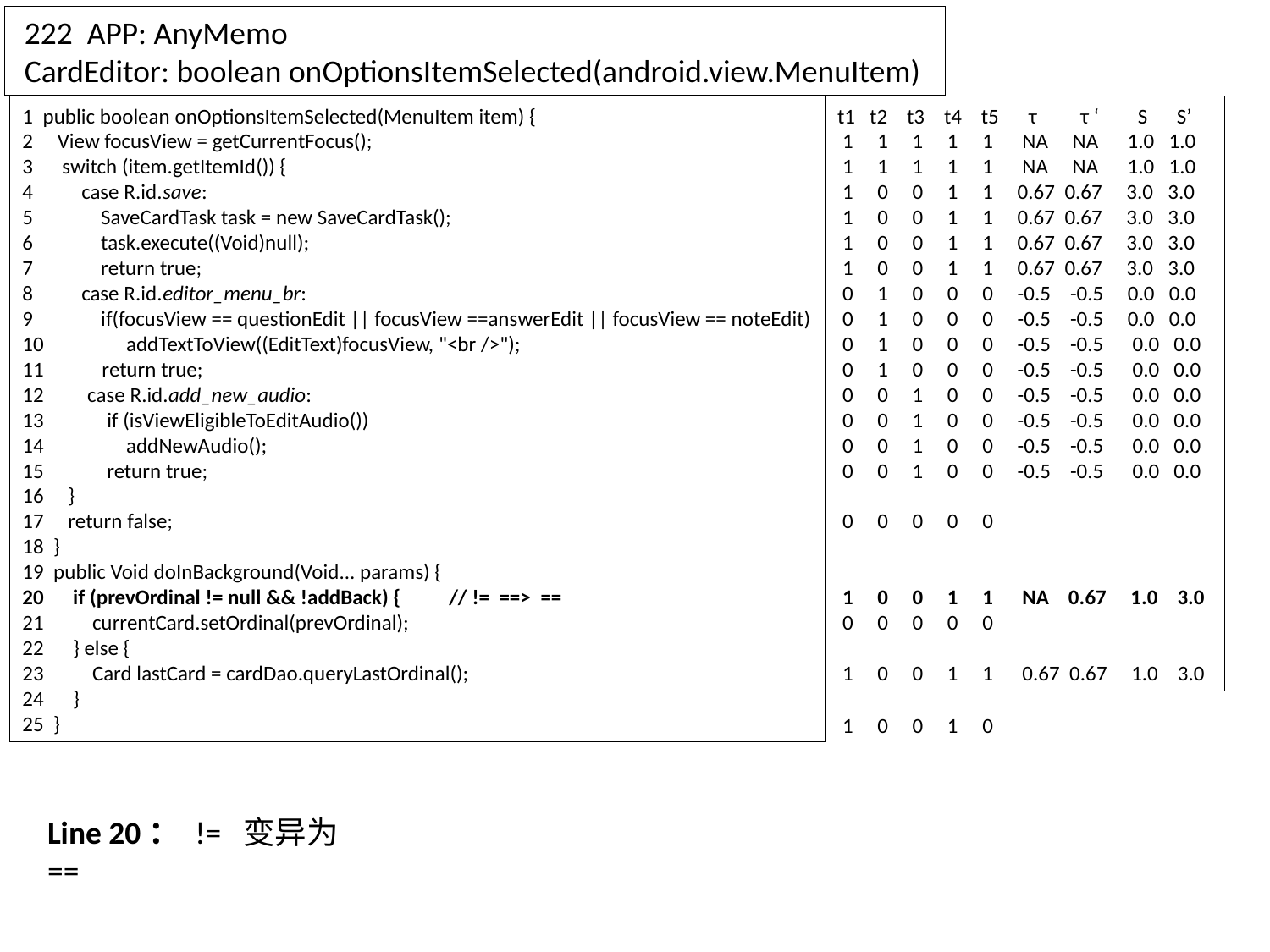

222  APP: AnyMemo
 CardEditor: boolean onOptionsItemSelected(android.view.MenuItem)
t1   t2    t3    t4    t5      τ         τ ‘        S      S’
 1     1     1     1     1      NA     NA      1.0   1.0
 1     1     1     1     1      NA     NA      1.0   1.0
 1     0     0     1     1     0.67  0.67     3.0   3.0
 1     0     0     1     1     0.67  0.67     3.0   3.0
 1     0     0     1     1     0.67  0.67     3.0   3.0
 1     0     0     1     1     0.67  0.67     3.0   3.0
 0     1     0     0     0     -0.5    -0.5     0.0   0.0
 0     1     0     0     0     -0.5    -0.5     0.0   0.0
 0     1     0     0     0     -0.5    -0.5      0.0   0.0
 0     1     0     0     0     -0.5    -0.5      0.0   0.0
 0     0     1     0     0     -0.5    -0.5      0.0   0.0
 0     0     1     0     0     -0.5    -0.5      0.0   0.0
 0     0     1     0     0     -0.5    -0.5      0.0   0.0
 0     0     1     0     0     -0.5    -0.5      0.0   0.0

 0     0     0     0     0

 1     0     0     1     1      NA    0.67     1.0    3.0
 0     0     0     0     0

 1     0     0     1     1      0.67  0.67     1.0    3.0
1  public boolean onOptionsItemSelected(MenuItem item) {
2     View focusView = getCurrentFocus();
3      switch (item.getItemId()) {
4          case R.id.save:
5              SaveCardTask task = new SaveCardTask();
6              task.execute((Void)null);
7              return true;
8          case R.id.editor_menu_br:
9              if(focusView == questionEdit || focusView ==answerEdit || focusView == noteEdit)
10                 addTextToView((EditText)focusView, "<br />");
11            return true;
12         case R.id.add_new_audio:
13             if (isViewEligibleToEditAudio())
14                 addNewAudio();
15             return true;
16     }
17     return false;
18  }
19  public Void doInBackground(Void... params) {
20      if (prevOrdinal != null && !addBack) {          // !=  ==>  ==
21          currentCard.setOrdinal(prevOrdinal);
22      } else {
23          Card lastCard = cardDao.queryLastOrdinal();
24      }
25  }
 1     0     0     1     0
Line 20： !=  变异为  ==